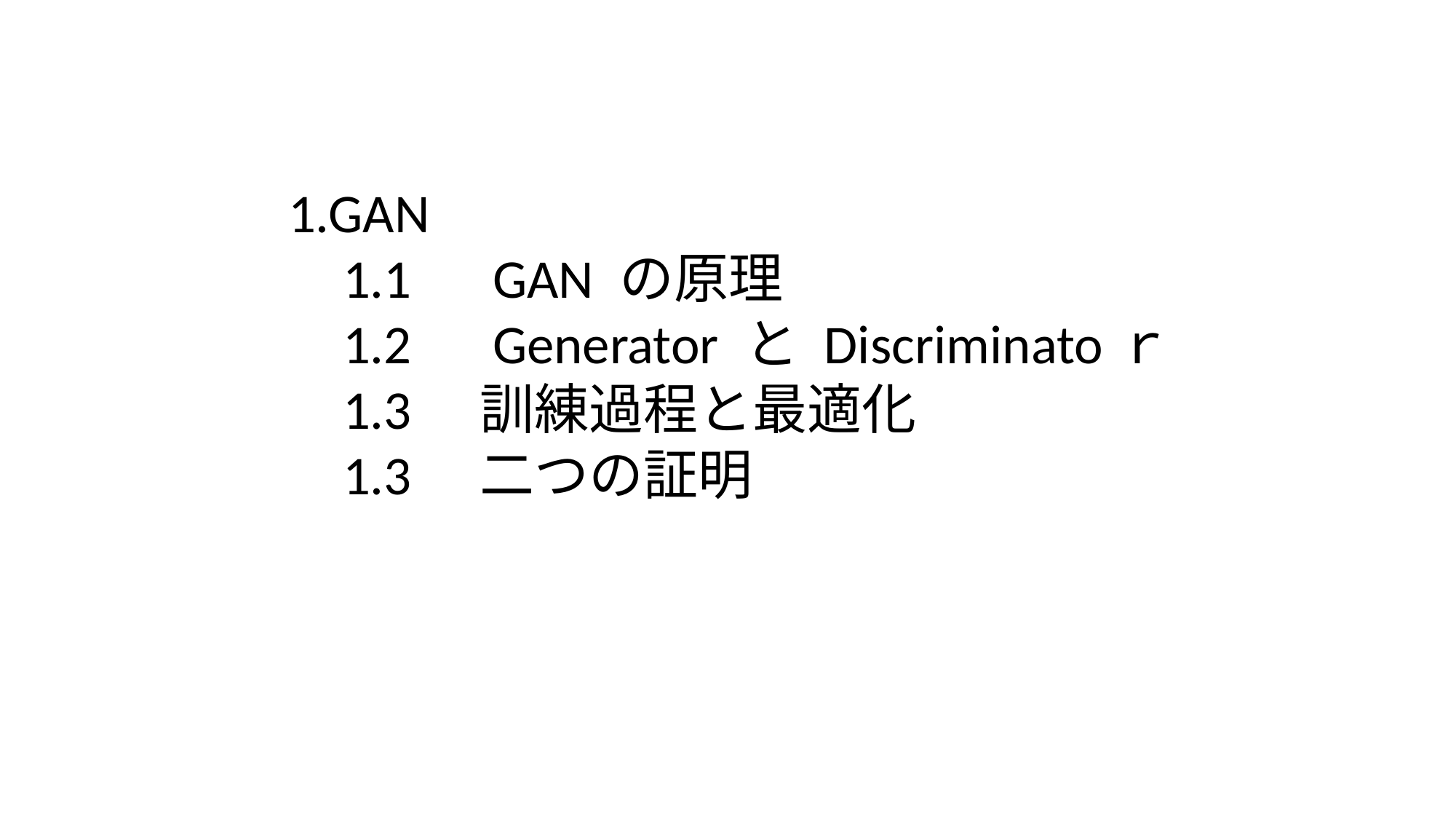

1.GAN
1.1　GAN の原理
1.2　Generator と Discriminatoｒ
1.3　訓練過程と最適化
1.3　二つの証明